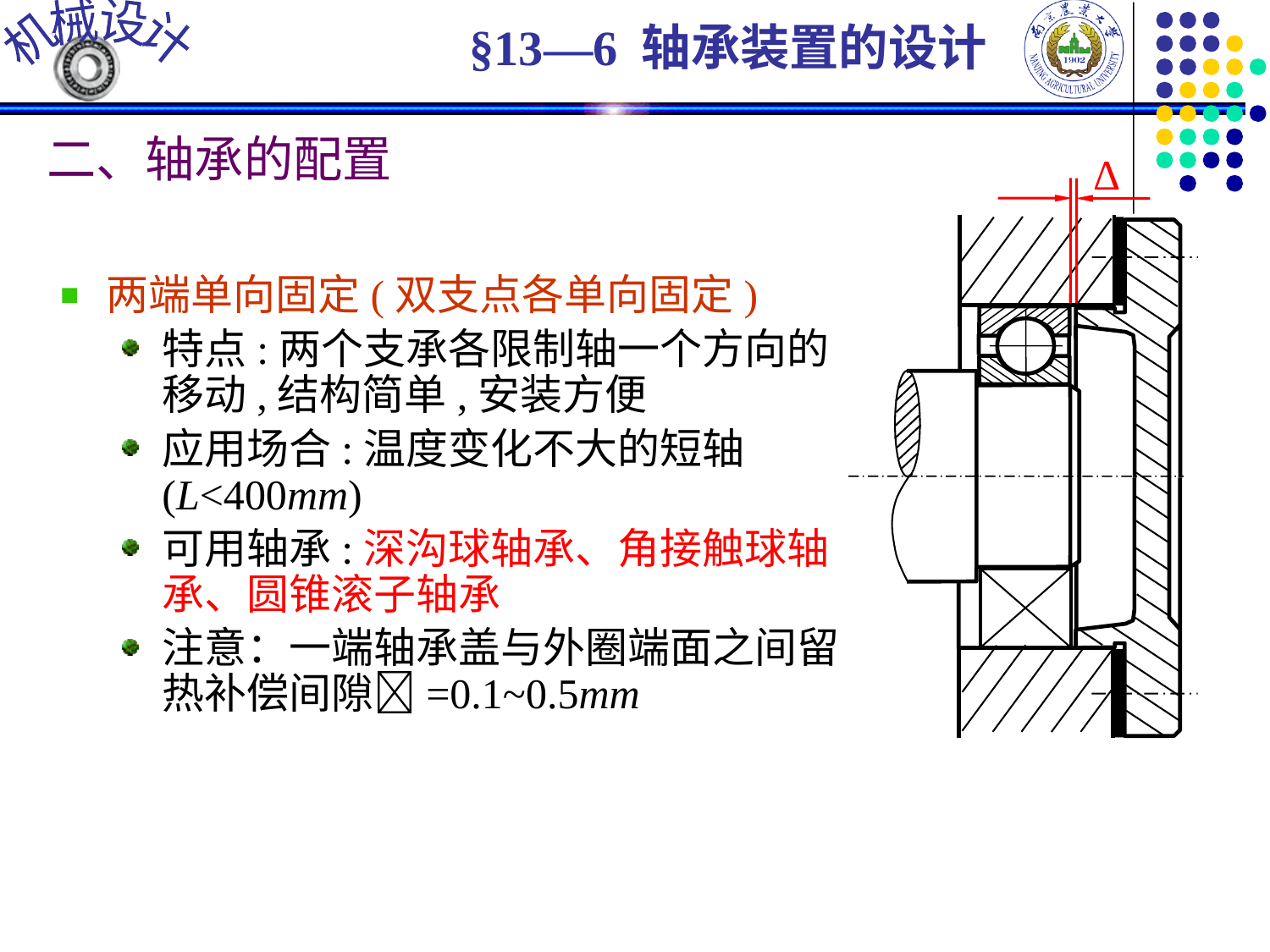

§13—6 轴承装置的设计
二、轴承的配置
Δ

两端单向固定(双支点各单向固定)
特点:两个支承各限制轴一个方向的移动,结构简单,安装方便
应用场合:温度变化不大的短轴(L<400mm)
可用轴承:深沟球轴承、角接触球轴承、圆锥滚子轴承
注意：一端轴承盖与外圈端面之间留热补偿间隙Δ=0.1~0.5mm